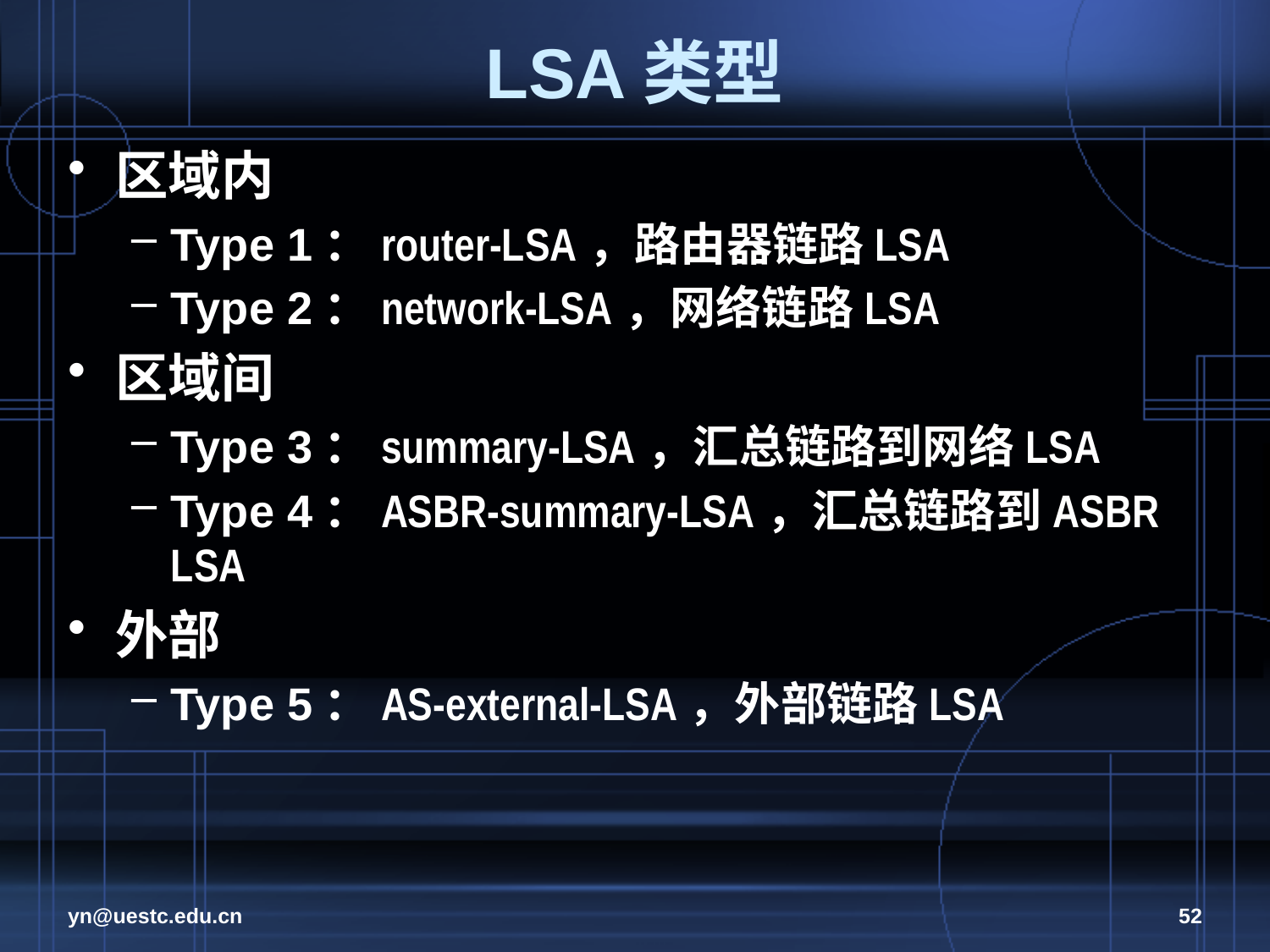

# LSA类型
区域内
Type 1：router-LSA，路由器链路LSA
Type 2：network-LSA，网络链路LSA
区域间
Type 3：summary-LSA，汇总链路到网络LSA
Type 4：ASBR-summary-LSA，汇总链路到ASBR LSA
外部
Type 5：AS-external-LSA，外部链路LSA
yn@uestc.edu.cn
52